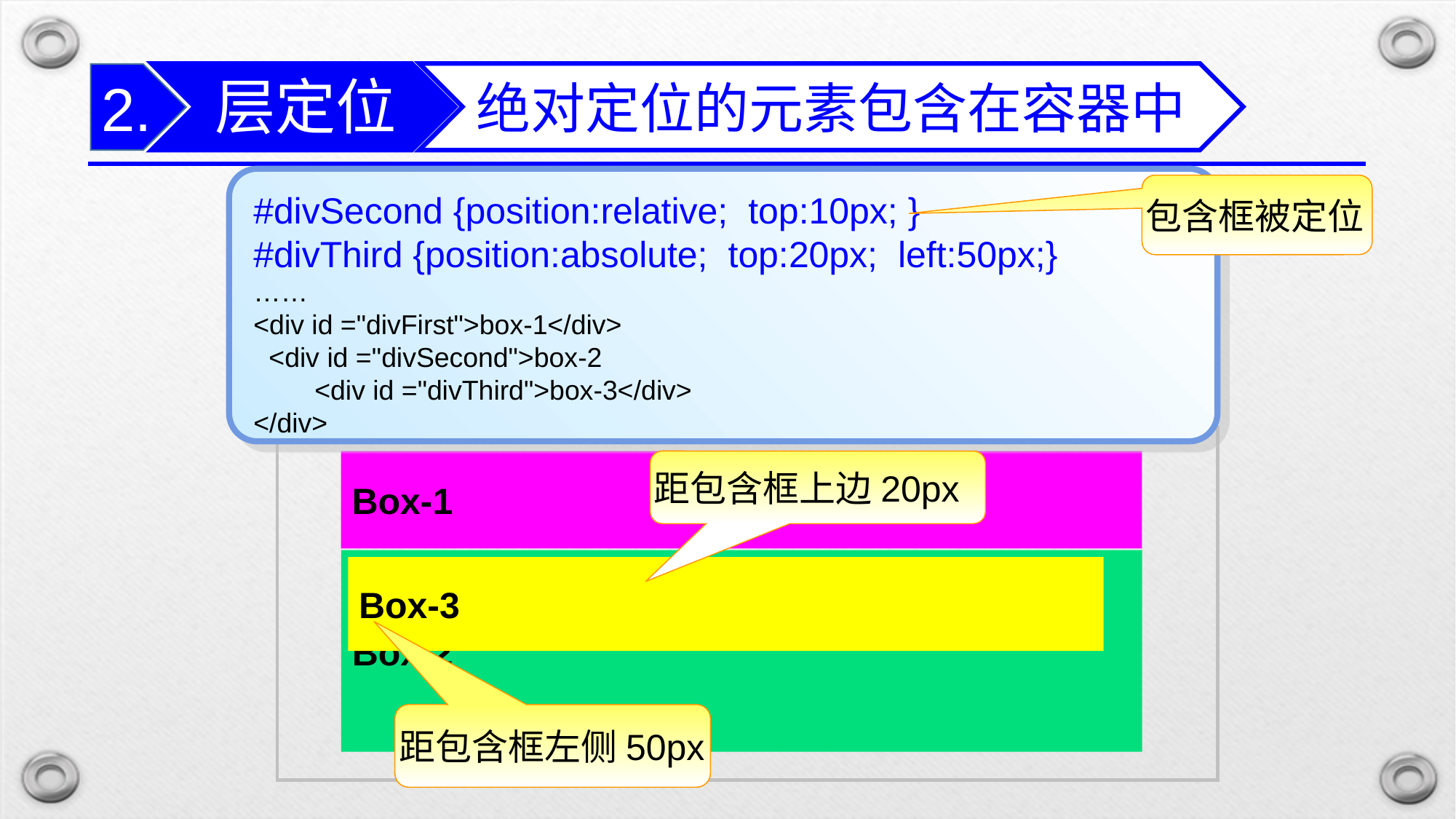

层定位

绝对定位的元素包含在容器中
2.

#divSecond {position:relative;  top:10px; }
#divThird {position:absolute;  top:20px;  left:50px;}
……
<div id ="divFirst">box-1</div>
  <div id ="divSecond">box-2
        <div id ="divThird">box-3</div>
</div>
包含框被定位

Box-1
距包含框上边20px
Box-2
Box-3
距包含框左侧50px